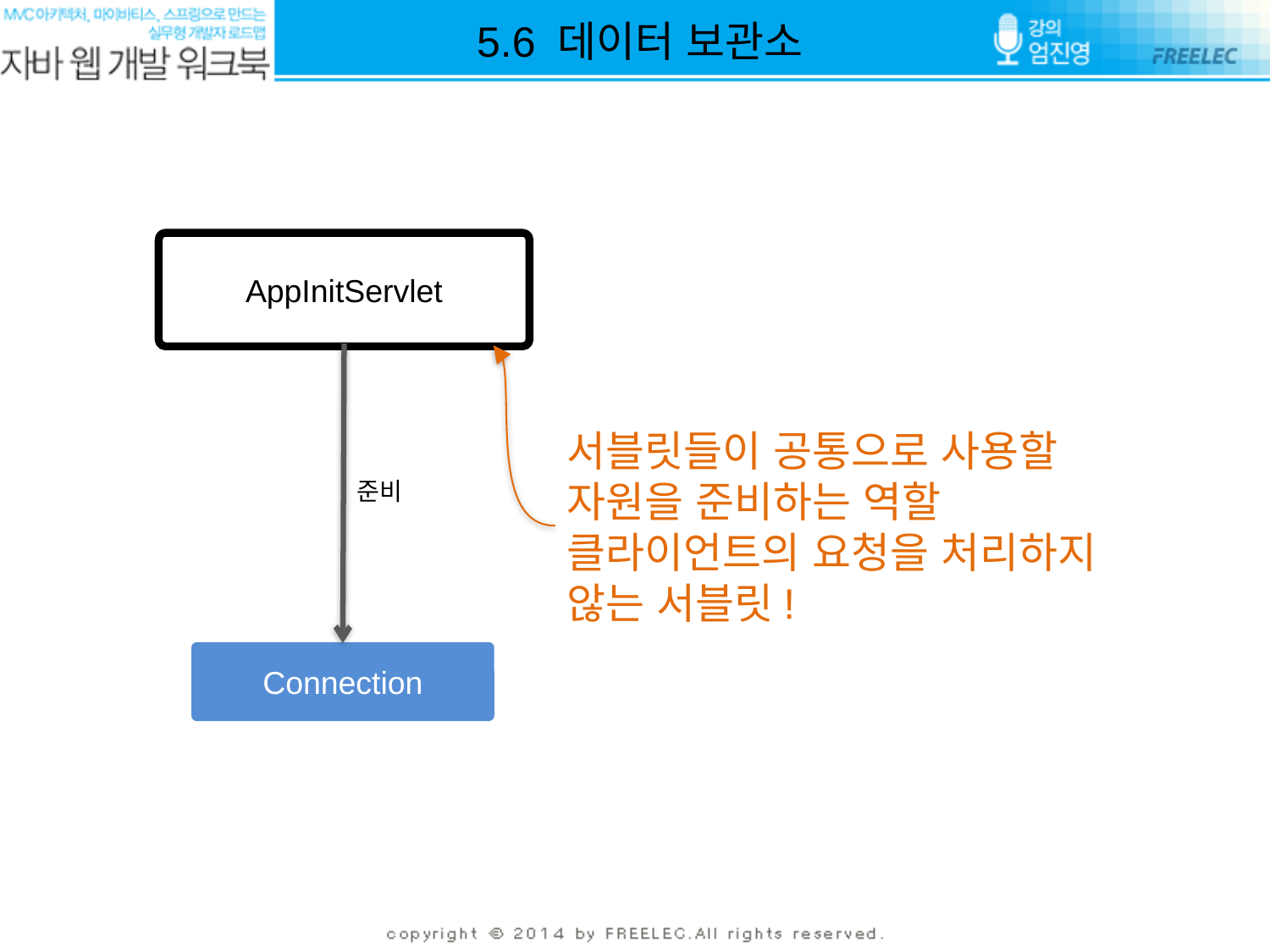

5.6 데이터 보관소
AppInitServlet

서블릿들이 공통으로 사용할 자원을 준비하는 역할
클라이언트의 요청을 처리하지 않는 서블릿!
준비
Connection